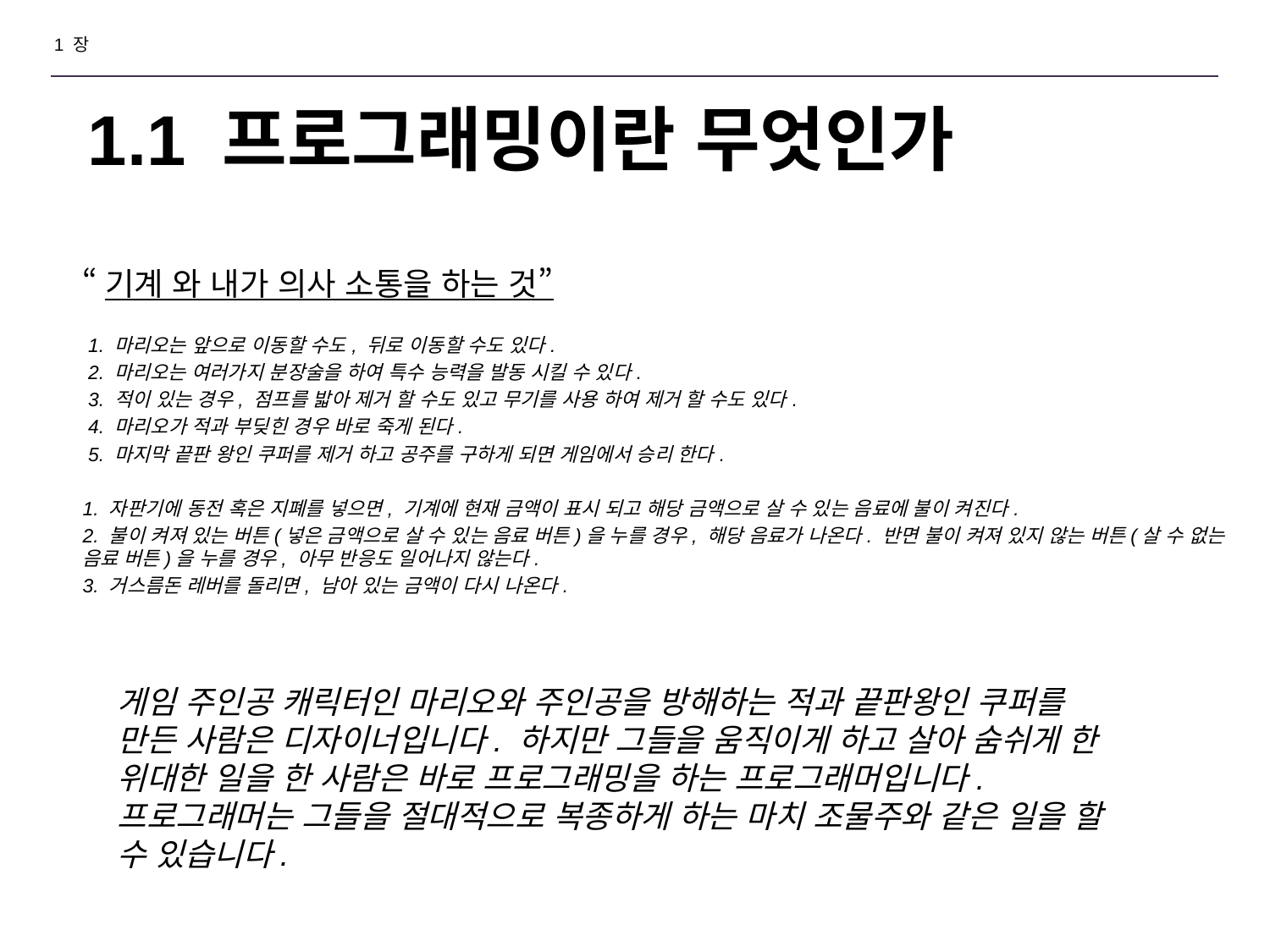

1 장
# 1.1 프로그래밍이란 무엇인가

“기계 와 내가 의사 소통을 하는 것”

 1. 마리오는 앞으로 이동할 수도, 뒤로 이동할 수도 있다.
 2. 마리오는 여러가지 분장술을 하여 특수 능력을 발동 시킬 수 있다.
 3. 적이 있는 경우, 점프를 밟아 제거 할 수도 있고 무기를 사용 하여 제거 할 수도 있다.
 4. 마리오가 적과 부딪힌 경우 바로 죽게 된다.
 5. 마지막 끝판 왕인 쿠퍼를 제거 하고 공주를 구하게 되면 게임에서 승리 한다.

1. 자판기에 동전 혹은 지폐를 넣으면, 기계에 현재 금액이 표시 되고 해당 금액으로 살 수 있는 음료에 불이 켜진다.
2. 불이 켜져 있는 버튼(넣은 금액으로 살 수 있는 음료 버튼)을 누를 경우, 해당 음료가 나온다. 반면 불이 켜져 있지 않는 버튼(살 수 없는 음료 버튼)을 누를 경우, 아무 반응도 일어나지 않는다.
3. 거스름돈 레버를 돌리면, 남아 있는 금액이 다시 나온다.
게임 주인공 캐릭터인 마리오와 주인공을 방해하는 적과 끝판왕인 쿠퍼를 만든 사람은 디자이너입니다. 하지만 그들을 움직이게 하고 살아 숨쉬게 한 위대한 일을 한 사람은 바로 프로그래밍을 하는 프로그래머입니다. 프로그래머는 그들을 절대적으로 복종하게 하는 마치 조물주와 같은 일을 할 수 있습니다.